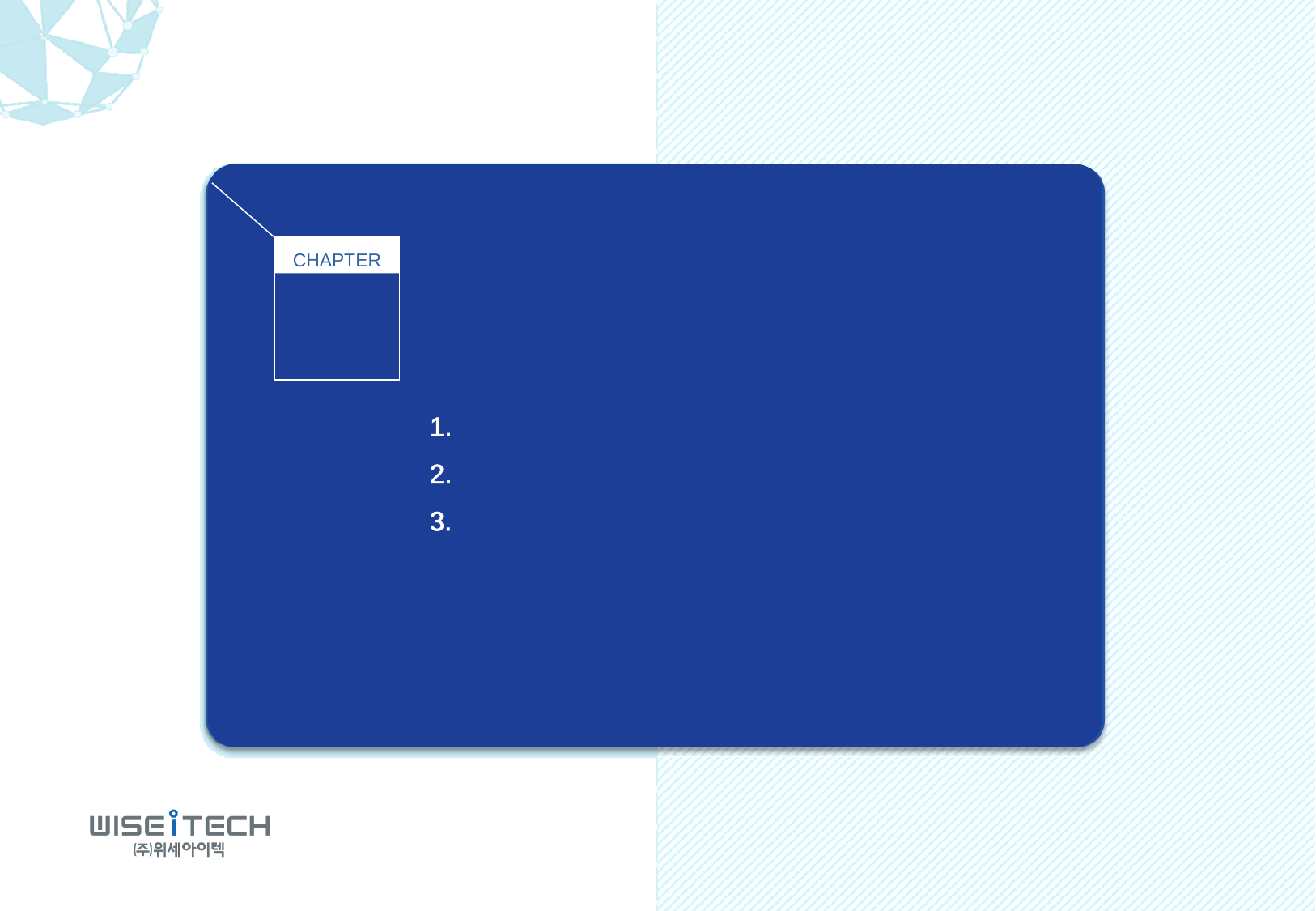

CHAPTER

Ⅲ
부록
GitHub 기본용어
GitHub 명령
참고 페이지